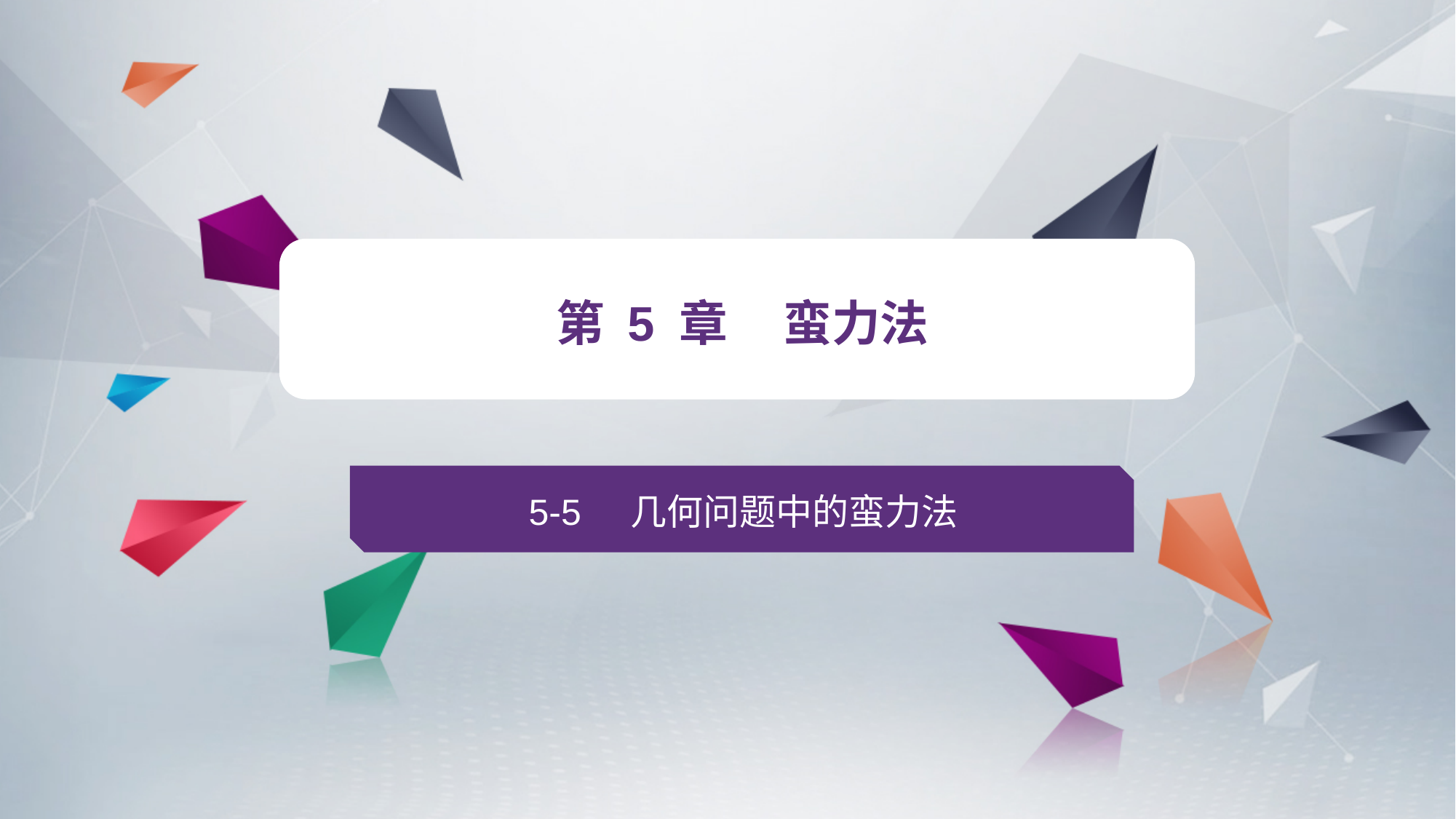

v
第 5 章     蛮力法

5-5    几何问题中的蛮力法